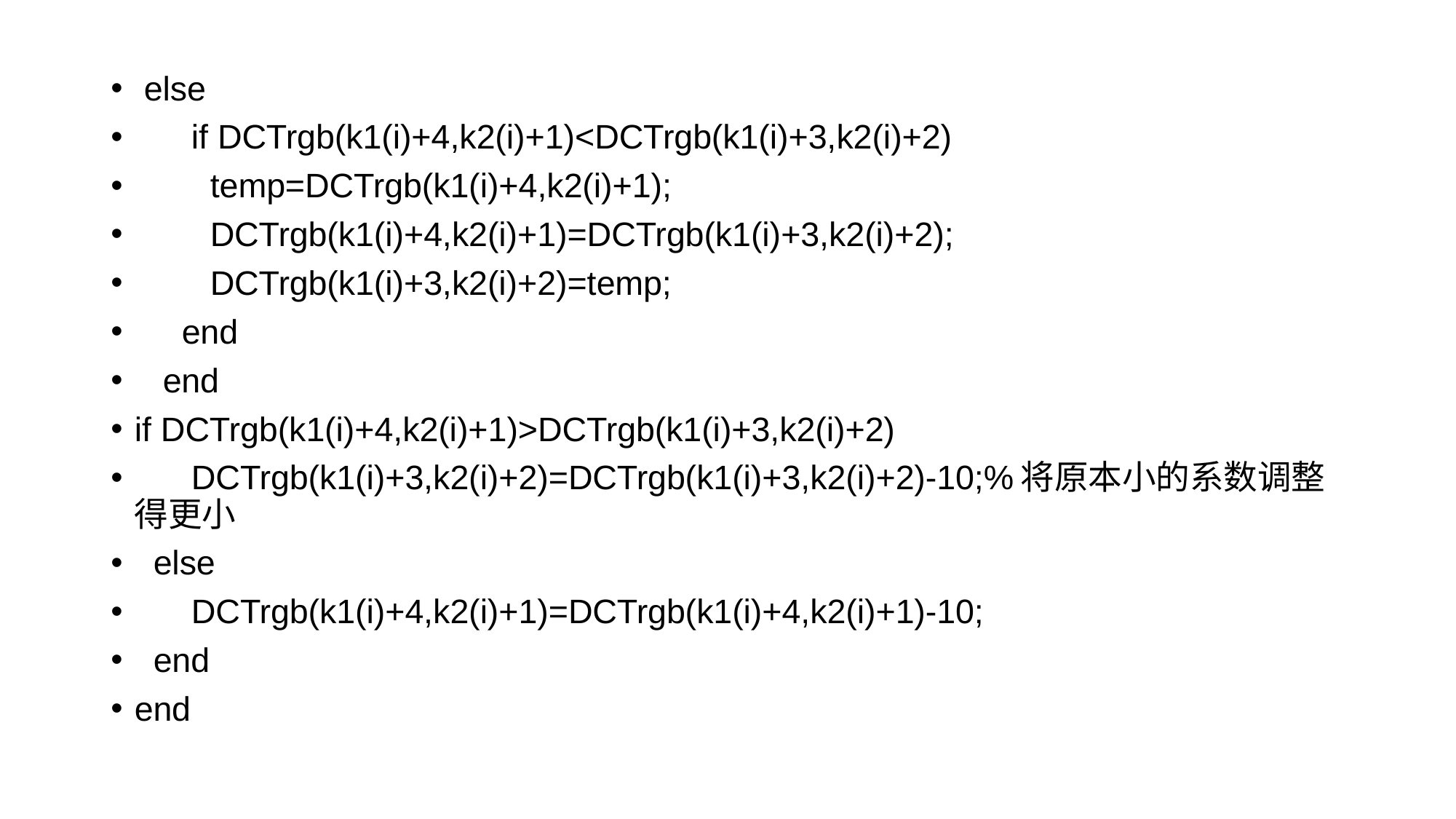

else
      if DCTrgb(k1(i)+4,k2(i)+1)<DCTrgb(k1(i)+3,k2(i)+2)
        temp=DCTrgb(k1(i)+4,k2(i)+1);
        DCTrgb(k1(i)+4,k2(i)+1)=DCTrgb(k1(i)+3,k2(i)+2);
        DCTrgb(k1(i)+3,k2(i)+2)=temp;
     end
   end
if DCTrgb(k1(i)+4,k2(i)+1)>DCTrgb(k1(i)+3,k2(i)+2)
      DCTrgb(k1(i)+3,k2(i)+2)=DCTrgb(k1(i)+3,k2(i)+2)-10;%将原本小的系数调整得更小
  else
      DCTrgb(k1(i)+4,k2(i)+1)=DCTrgb(k1(i)+4,k2(i)+1)-10;
  end
end